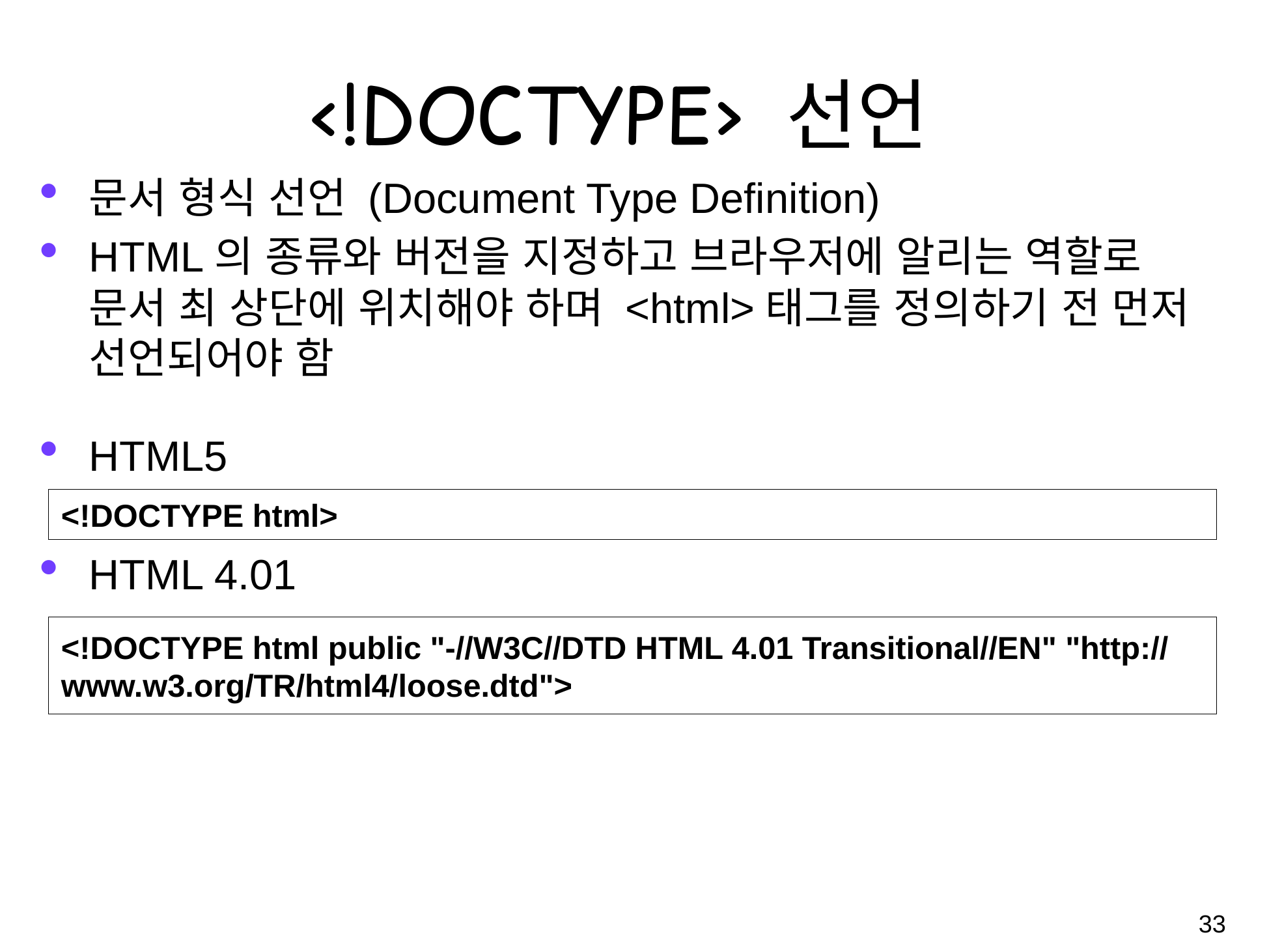

# <!DOCTYPE> 선언
문서 형식 선언 (Document Type Definition)
HTML의 종류와 버전을 지정하고 브라우저에 알리는 역할로 문서 최 상단에 위치해야 하며 <html>태그를 정의하기 전 먼저 선언되어야 함
HTML5

HTML 4.01

<!DOCTYPE html>
<!DOCTYPE html public "-//W3C//DTD HTML 4.01 Transitional//EN" "http://www.w3.org/TR/html4/loose.dtd">
33